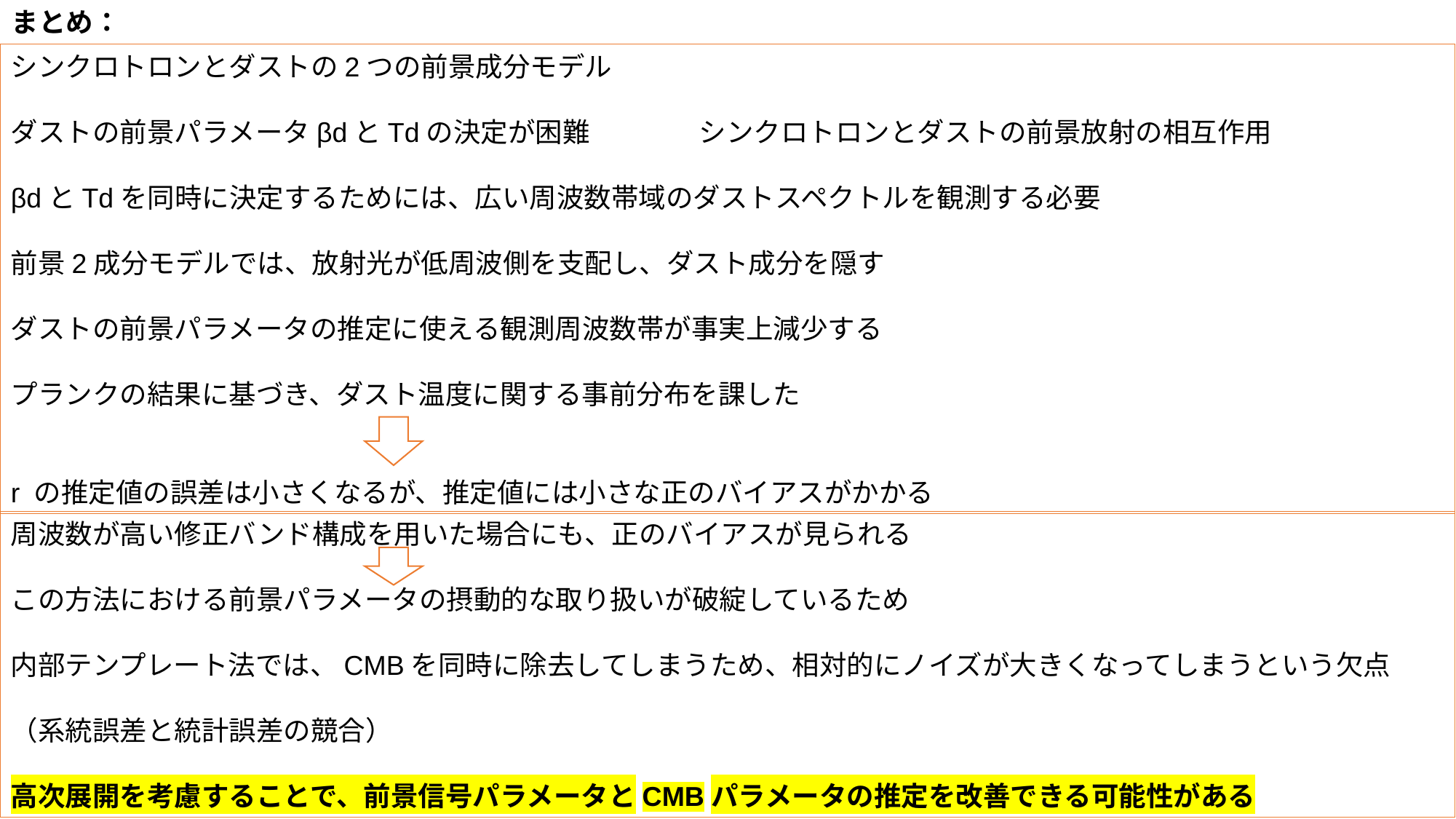

まとめ：
シンクロトロンとダストの2つの前景成分モデル

ダストの前景パラメータβdとTdの決定が困難　　　　シンクロトロンとダストの前景放射の相互作用

βdとTdを同時に決定するためには、広い周波数帯域のダストスペクトルを観測する必要

前景2成分モデルでは、放射光が低周波側を支配し、ダスト成分を隠す

ダストの前景パラメータの推定に使える観測周波数帯が事実上減少する

プランクの結果に基づき、ダスト温度に関する事前分布を課した

r の推定値の誤差は小さくなるが、推定値には小さな正のバイアスがかかる

周波数が高い修正バンド構成を用いた場合にも、正のバイアスが見られる

この方法における前景パラメータの摂動的な取り扱いが破綻しているため

内部テンプレート法では、CMBを同時に除去してしまうため、相対的にノイズが大きくなってしまうという欠点

（系統誤差と統計誤差の競合）

高次展開を考慮することで、前景信号パラメータとCMBパラメータの推定を改善できる可能性がある